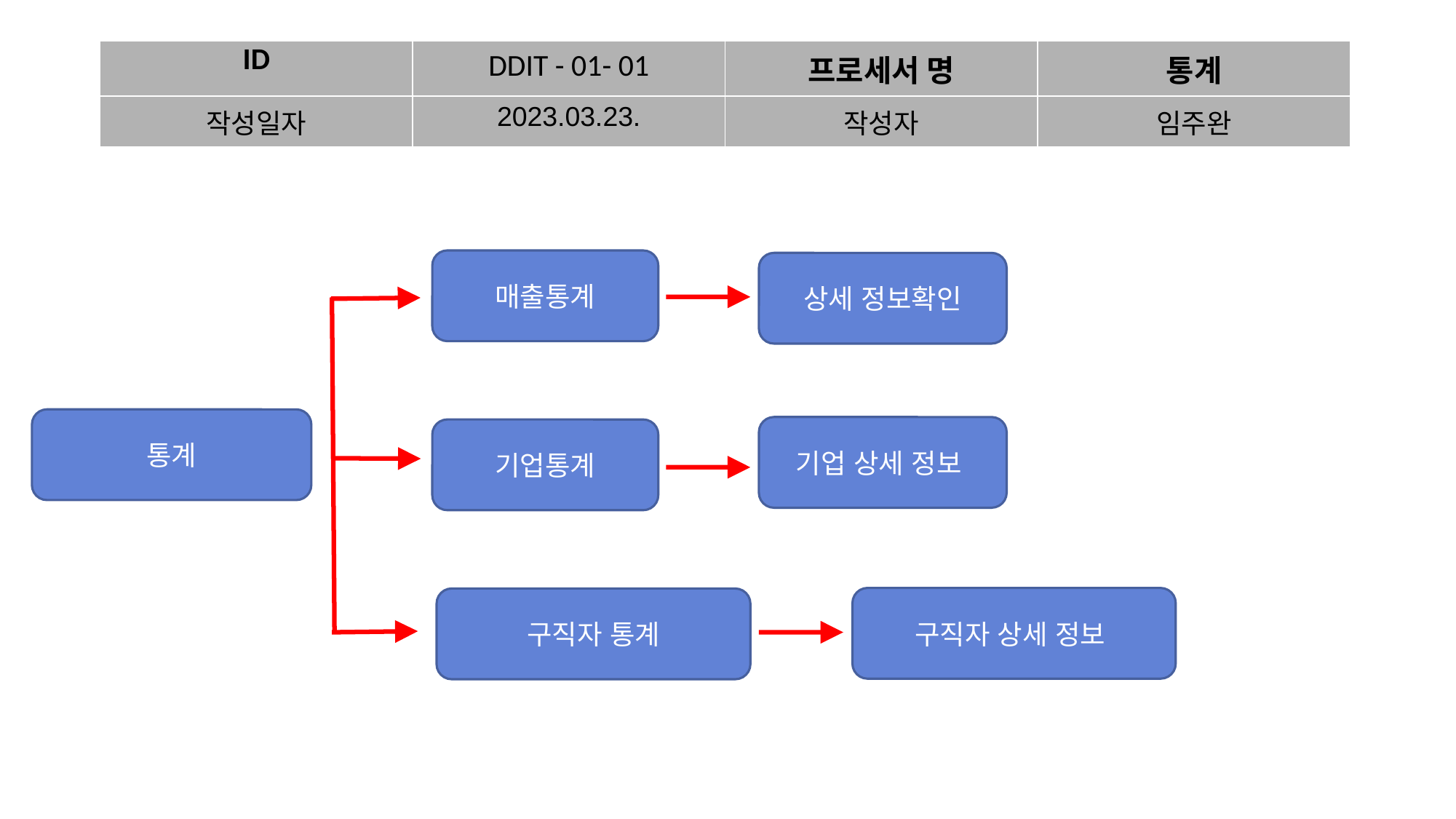

| ID | DDIT - 01- 01 | 프로세서 명 | 통계 |
| --- | --- | --- | --- |
| 작성일자 | 2023.03.23. | 작성자 | 임주완 |
매출통계
상세 정보확인
통계
기업 상세 정보
기업통계
구직자 상세 정보
구직자 통계